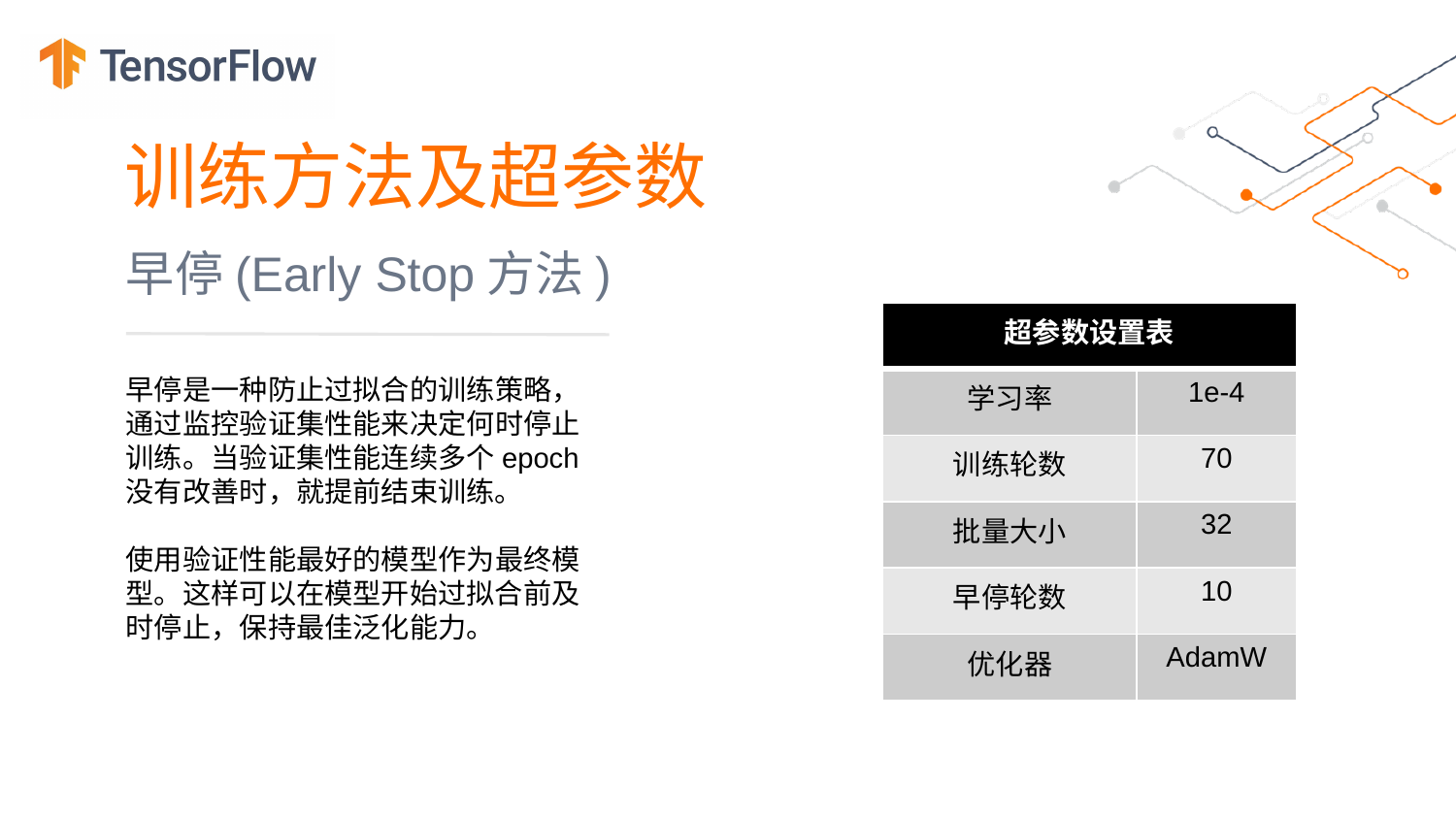

训练方法及超参数
早停(Early Stop方法)
| 超参数设置表 |  |
| --- | --- |
| 学习率 | 1e-4 |
| 训练轮数 | 70 |
| 批量大小 | 32 |
| 早停轮数 | 10 |
| 优化器 | AdamW |
早停是一种防止过拟合的训练策略，通过监控验证集性能来决定何时停止训练。当验证集性能连续多个epoch没有改善时，就提前结束训练。

使用验证性能最好的模型作为最终模型。这样可以在模型开始过拟合前及时停止，保持最佳泛化能力。